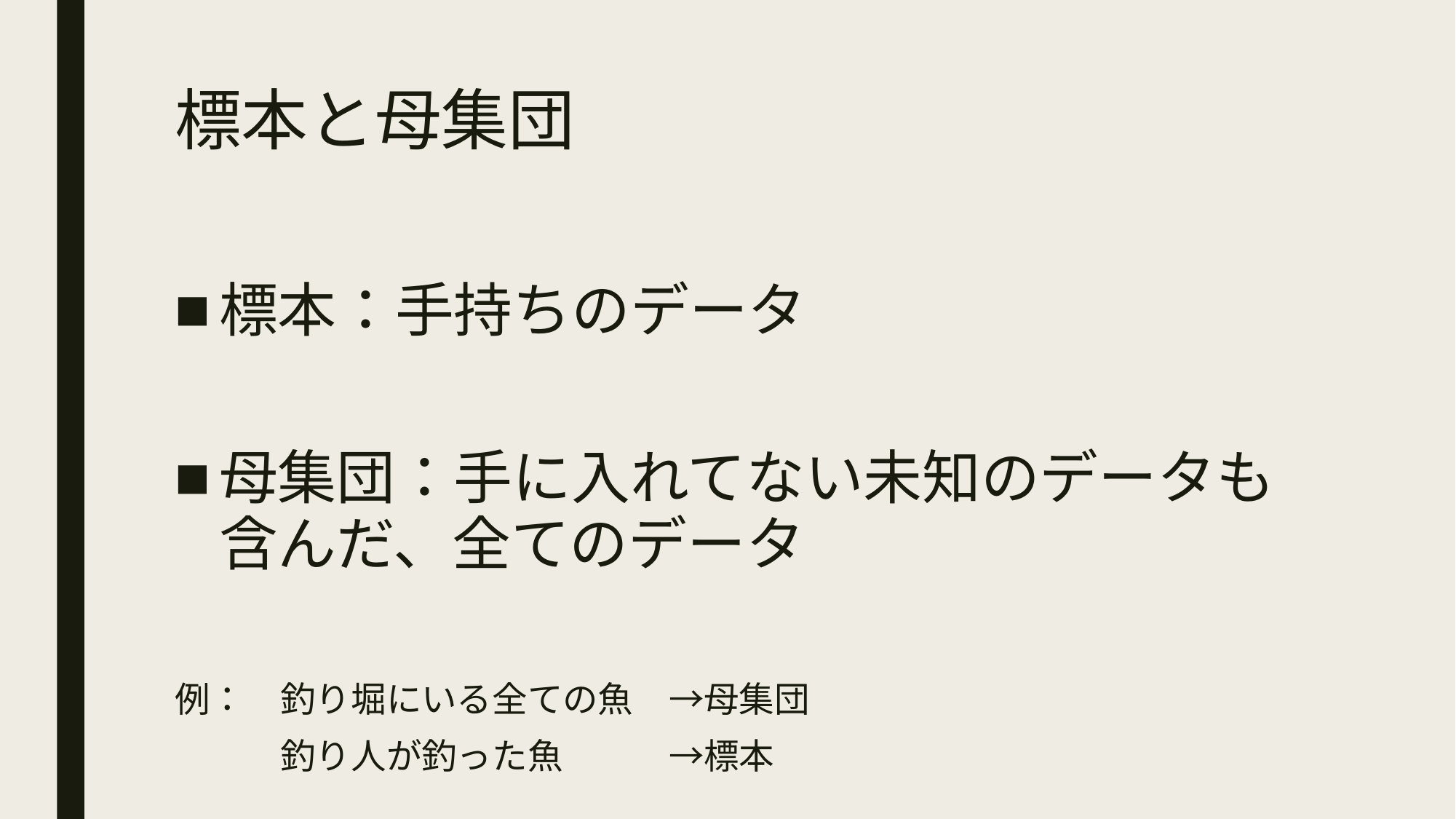

# 標本と母集団
標本：手持ちのデータ

母集団：手に入れてない未知のデータも含んだ、全てのデータ

例：　釣り堀にいる全ての魚　→母集団
　　　釣り人が釣った魚　　　→標本